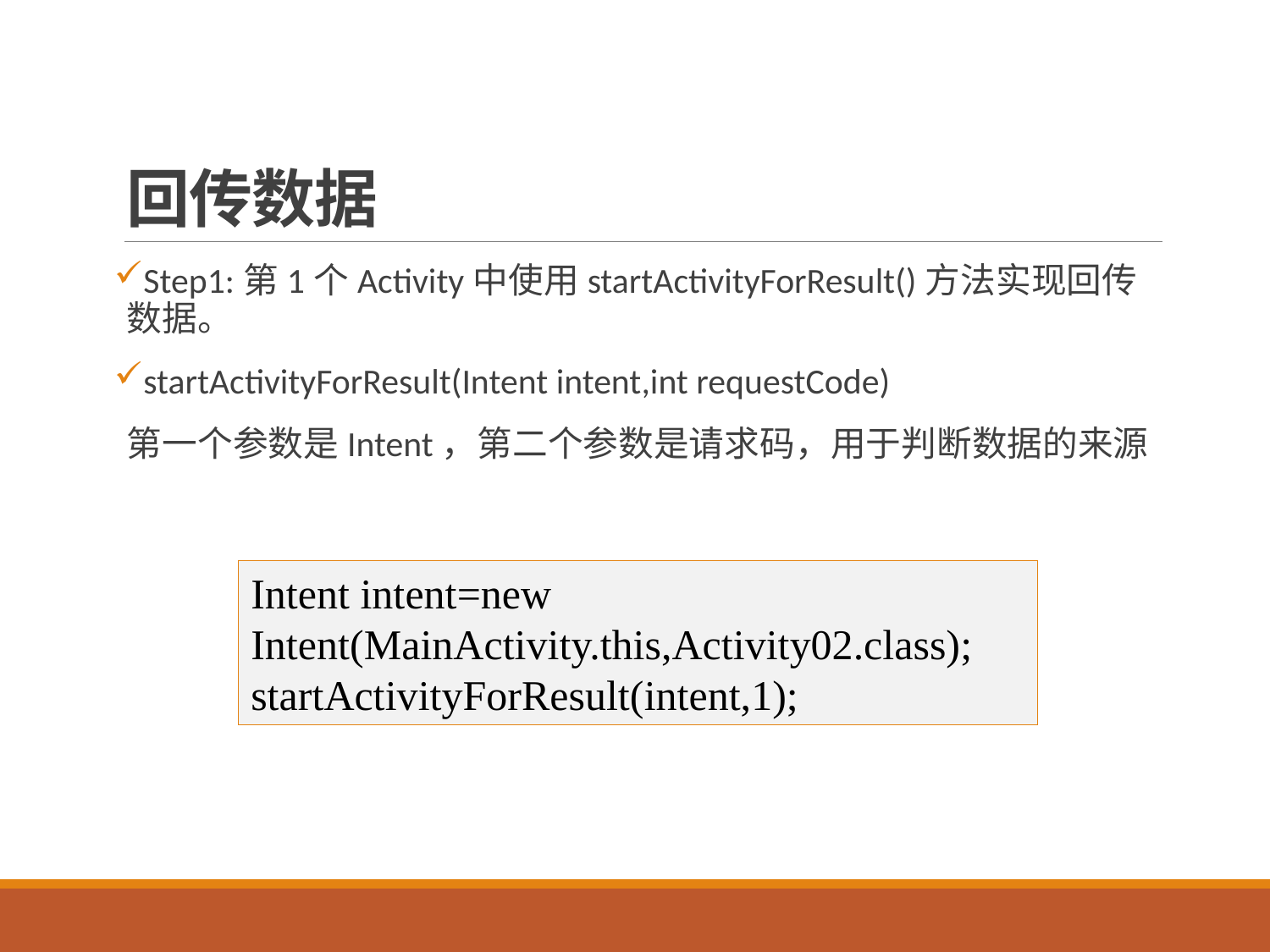

# 回传数据
Step1:第1个Activity中使用startActivityForResult()方法实现回传数据。
startActivityForResult(Intent intent,int requestCode)
第一个参数是Intent，第二个参数是请求码，用于判断数据的来源

Intent intent=new Intent(MainActivity.this,Activity02.class);
startActivityForResult(intent,1);